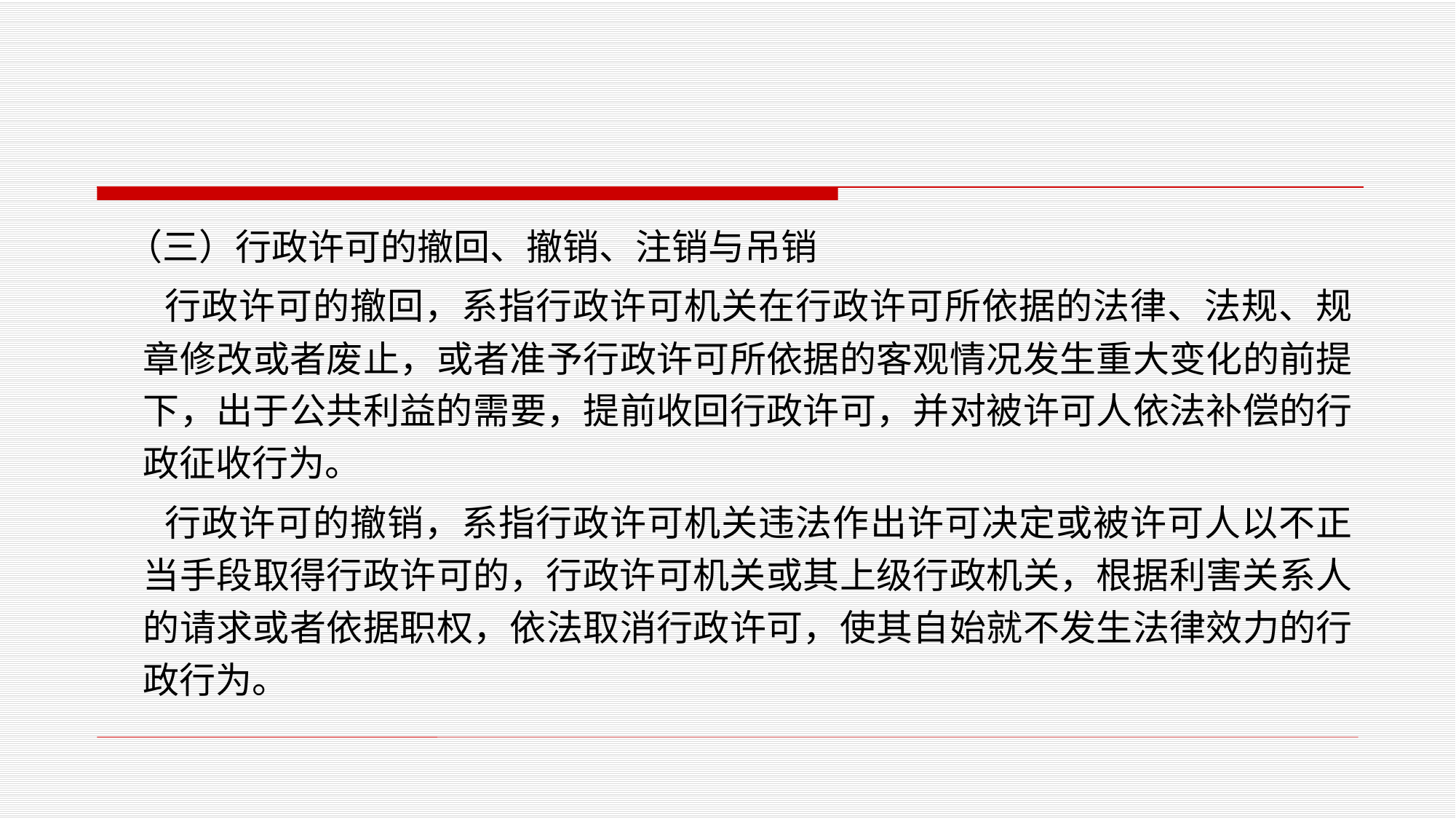

#
  （三）行政许可的撤回、撤销、注销与吊销
      行政许可的撤回，系指行政许可机关在行政许可所依据的法律、法规、规章修改或者废止，或者准予行政许可所依据的客观情况发生重大变化的前提下，出于公共利益的需要，提前收回行政许可，并对被许可人依法补偿的行政征收行为。
      行政许可的撤销，系指行政许可机关违法作出许可决定或被许可人以不正当手段取得行政许可的，行政许可机关或其上级行政机关，根据利害关系人的请求或者依据职权，依法取消行政许可，使其自始就不发生法律效力的行政行为。